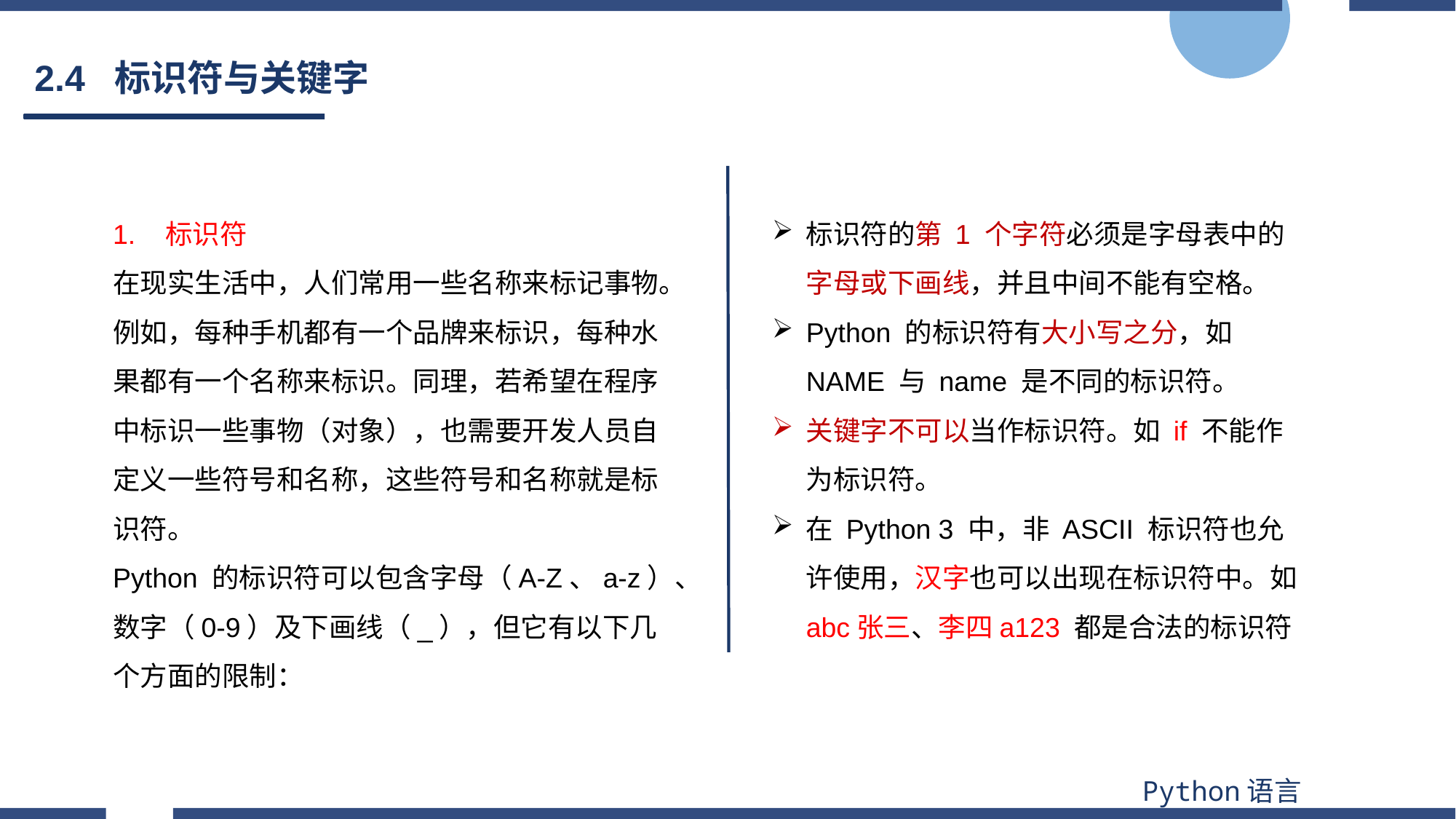

# 2.4  标识符与关键字
1.   标识符
在现实生活中，人们常用一些名称来标记事物。例如，每种手机都有一个品牌来标识，每种水果都有一个名称来标识。同理，若希望在程序中标识一些事物（对象），也需要开发人员自定义一些符号和名称，这些符号和名称就是标识符。
Python 的标识符可以包含字母（A-Z、a-z）、数字（0-9）及下画线（_），但它有以下几个方面的限制：
标识符的第 1 个字符必须是字母表中的字母或下画线，并且中间不能有空格。
Python 的标识符有大小写之分，如 NAME 与 name 是不同的标识符。
关键字不可以当作标识符。如 if 不能作为标识符。
在 Python 3 中，非 ASCII 标识符也允许使用，汉字也可以出现在标识符中。如 abc张三、李四a123 都是合法的标识符